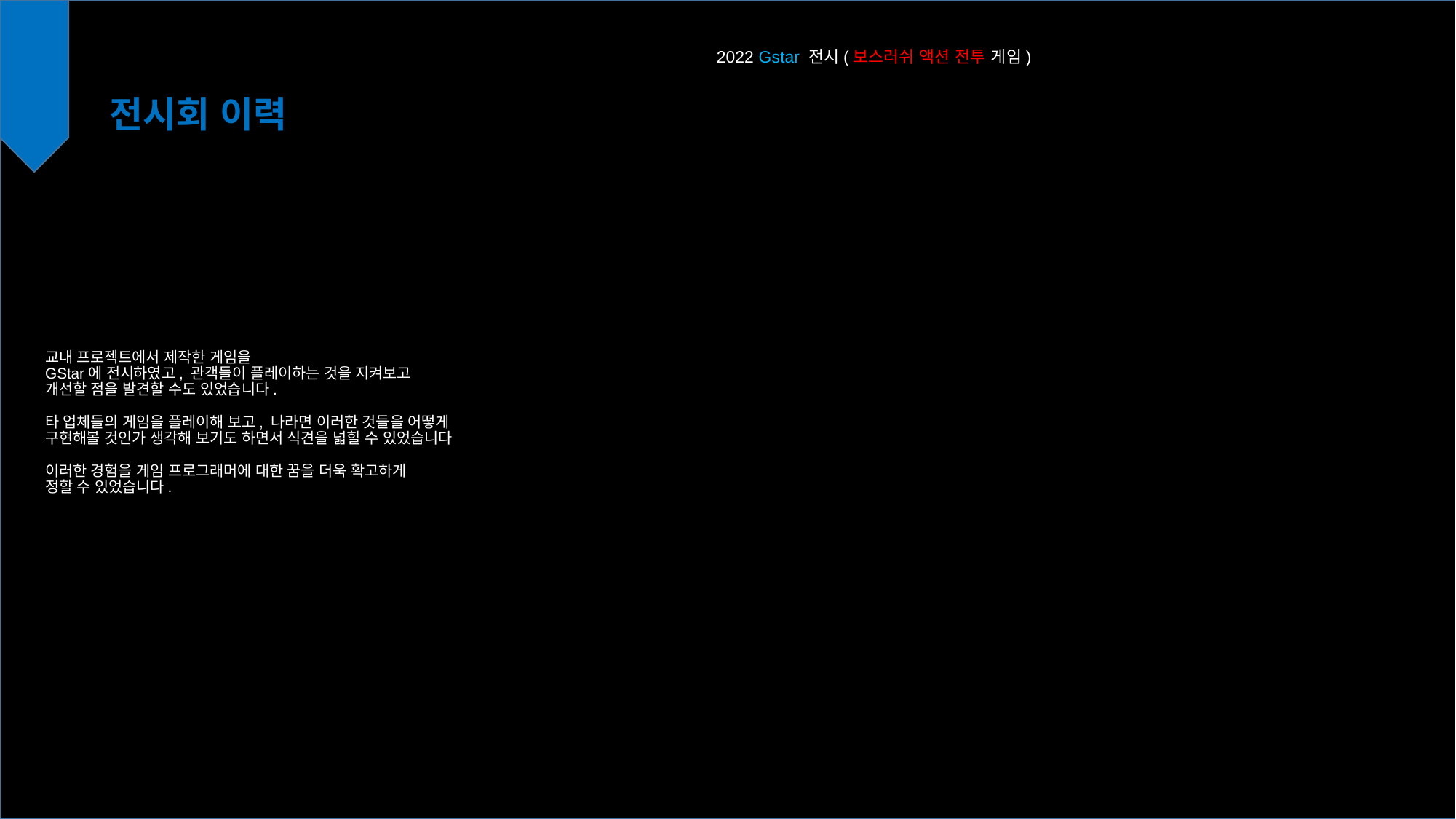

2022 Gstar 전시(보스러쉬 액션 전투 게임)
전시회 이력
교내 프로젝트에서 제작한 게임을
GStar에 전시하였고, 관객들이 플레이하는 것을 지켜보고
개선할 점을 발견할 수도 있었습니다.
타 업체들의 게임을 플레이해 보고, 나라면 이러한 것들을 어떻게 구현해볼 것인가 생각해 보기도 하면서 식견을 넓힐 수 있었습니다
이러한 경험을 게임 프로그래머에 대한 꿈을 더욱 확고하게
정할 수 있었습니다.